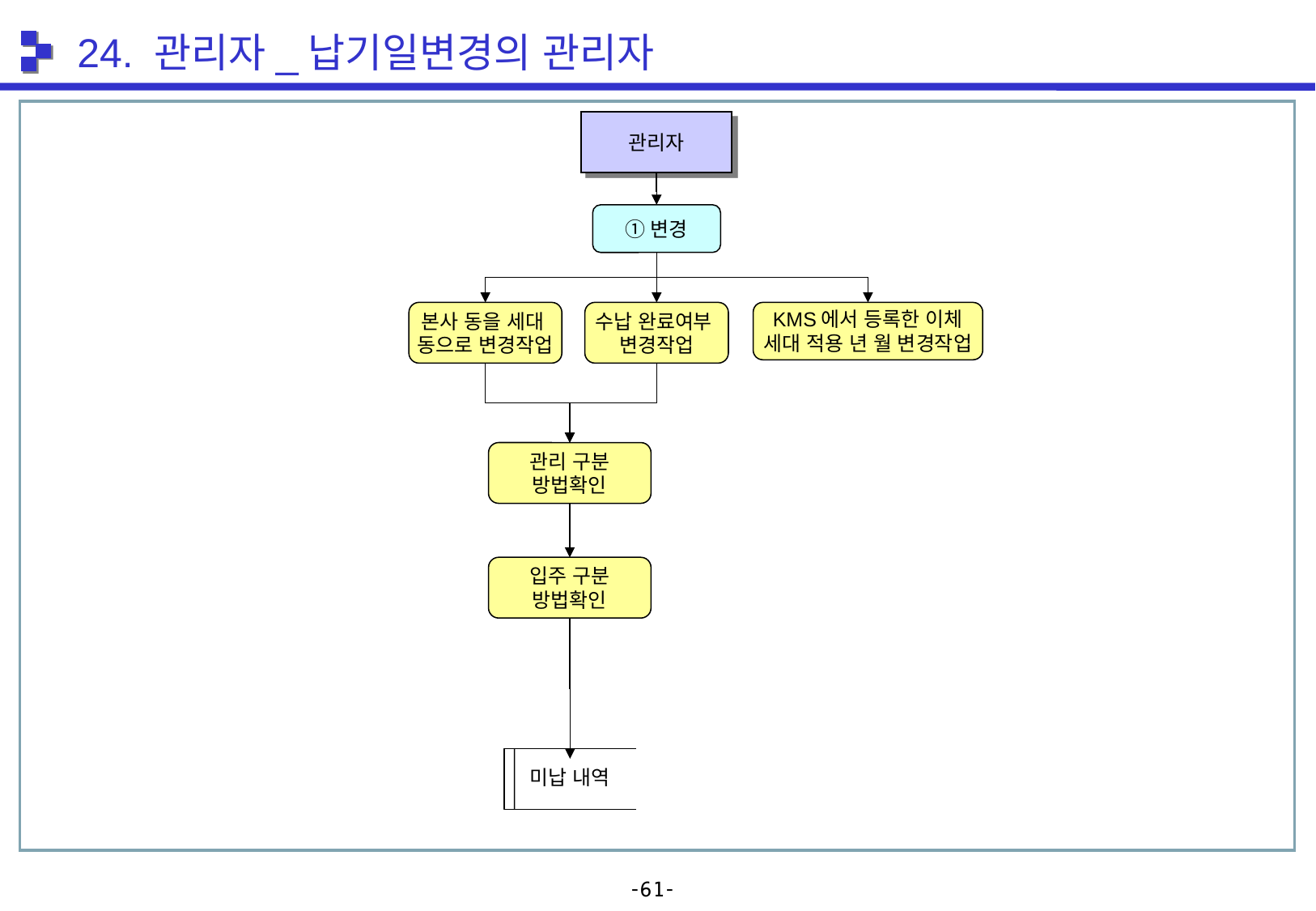

24. 관리자_납기일변경의 관리자

관리자
①변경
본사 동을 세대
동으로 변경작업
수납 완료여부
변경작업
KMS에서 등록한 이체
세대 적용 년 월 변경작업
관리 구분
방법확인
입주 구분
방법확인

미납 내역